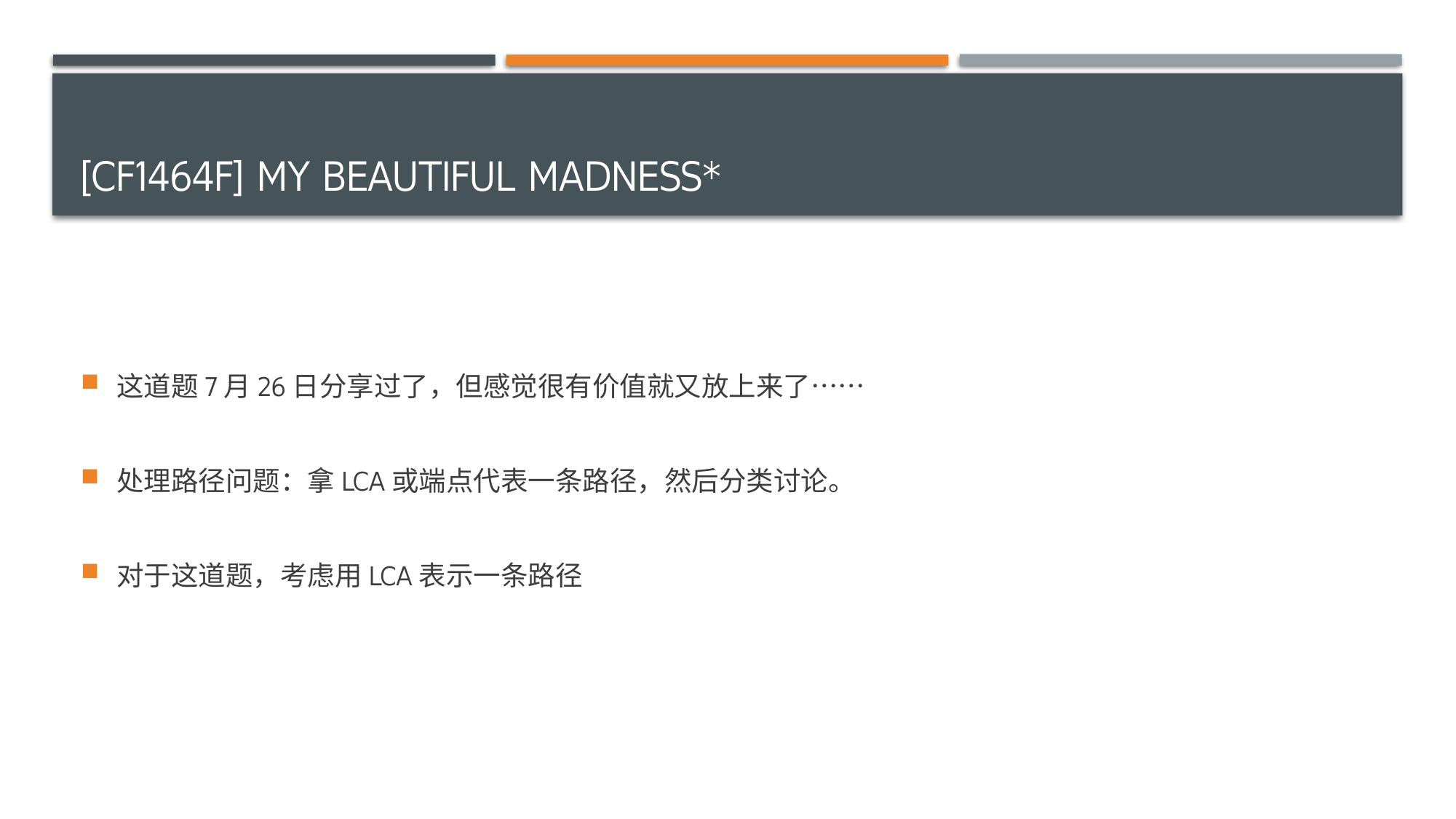

# [CF1464F] My Beautiful Madness*
这道题7月26日分享过了，但感觉很有价值就又放上来了……

处理路径问题：拿LCA或端点代表一条路径，然后分类讨论。

对于这道题，考虑用LCA表示一条路径